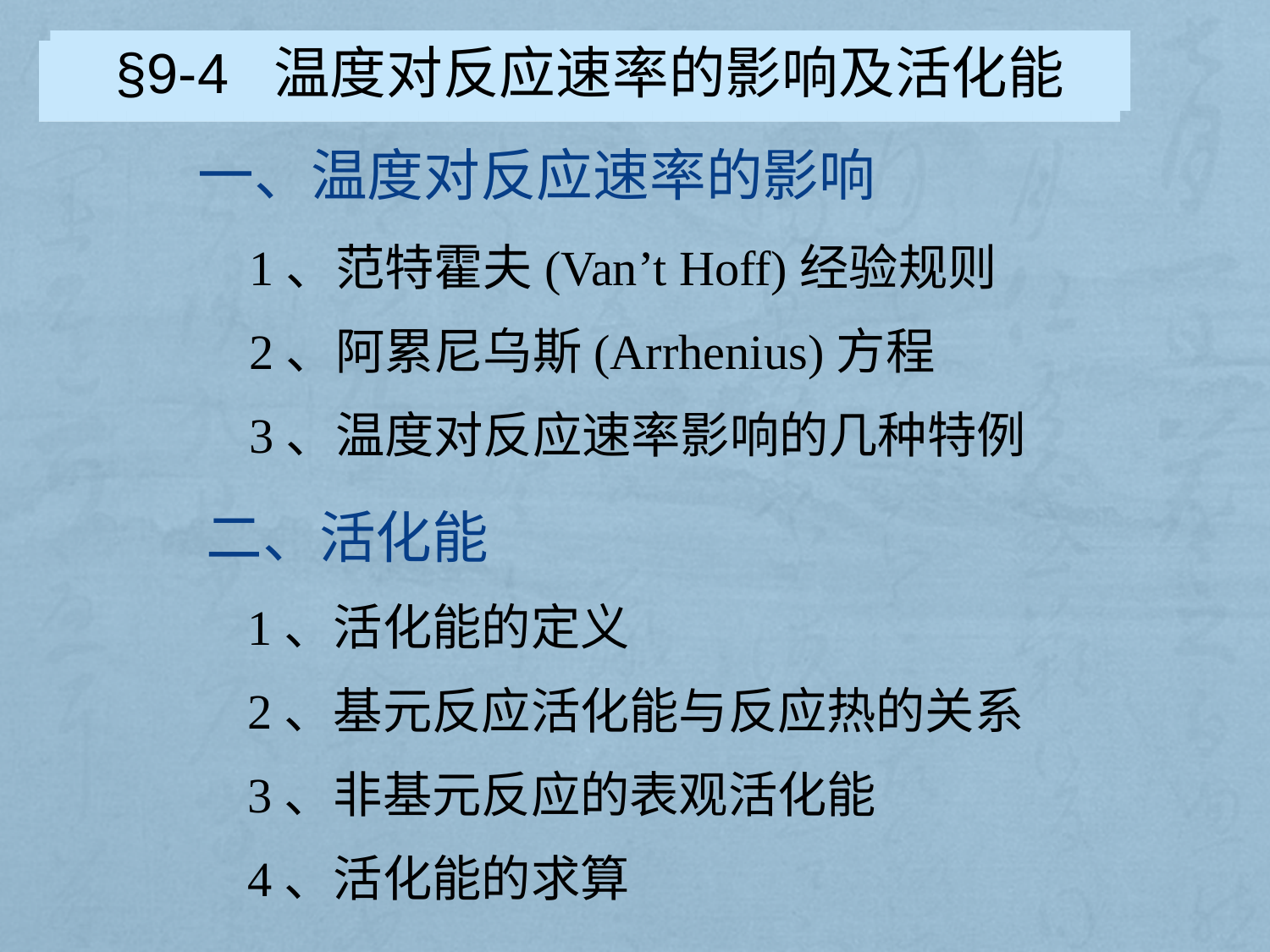

§9-4  温度对反应速率的影响及活化能
一、温度对反应速率的影响
1、范特霍夫(Van’t Hoff)经验规则
2、阿累尼乌斯(Arrhenius)方程
3、温度对反应速率影响的几种特例
二、活化能
1、活化能的定义
2、基元反应活化能与反应热的关系
3、非基元反应的表观活化能
4、活化能的求算